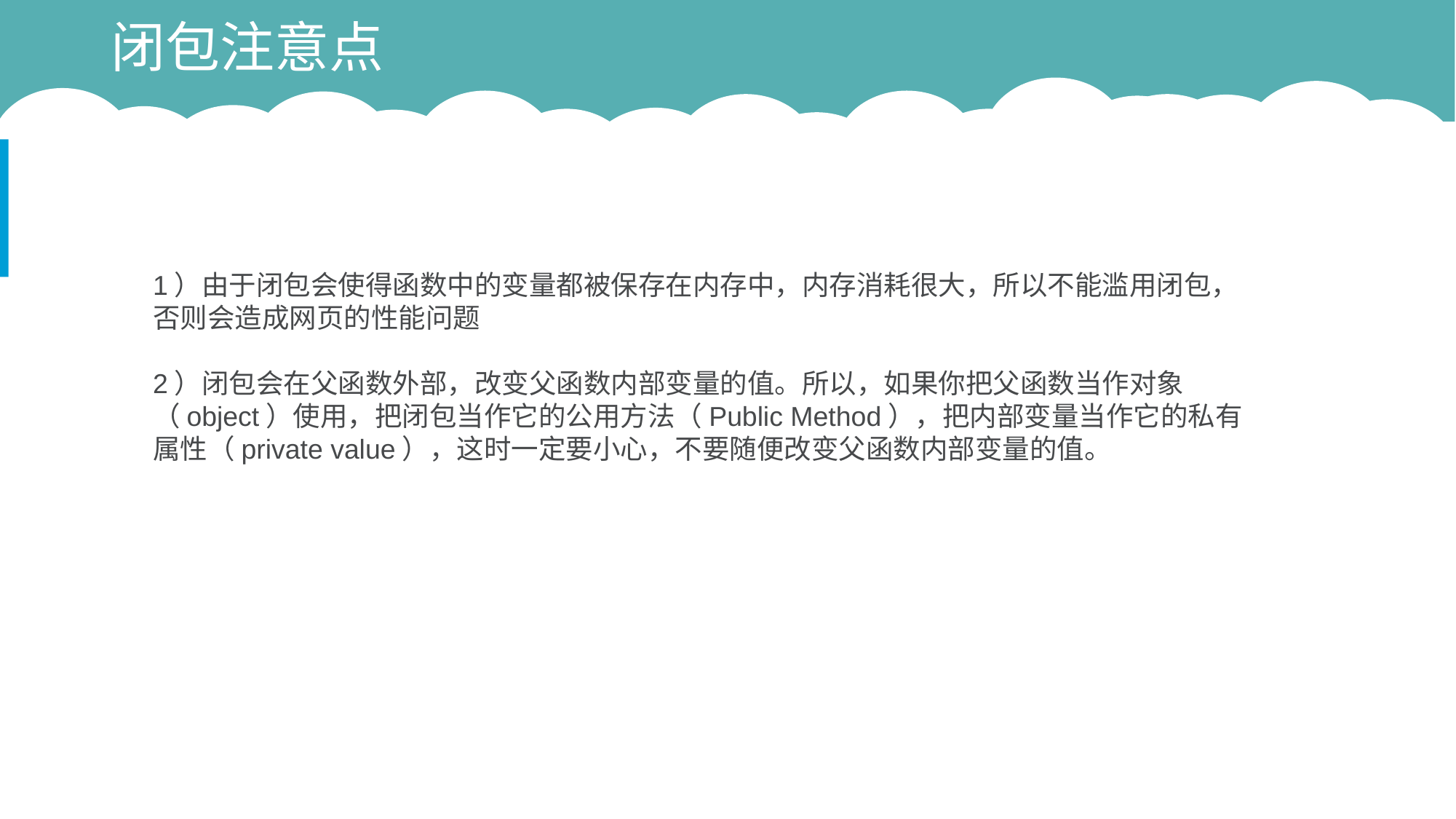

# 闭包注意点

1）由于闭包会使得函数中的变量都被保存在内存中，内存消耗很大，所以不能滥用闭包，否则会造成网页的性能问题

2）闭包会在父函数外部，改变父函数内部变量的值。所以，如果你把父函数当作对象（object）使用，把闭包当作它的公用方法（Public Method），把内部变量当作它的私有属性（private value），这时一定要小心，不要随便改变父函数内部变量的值。